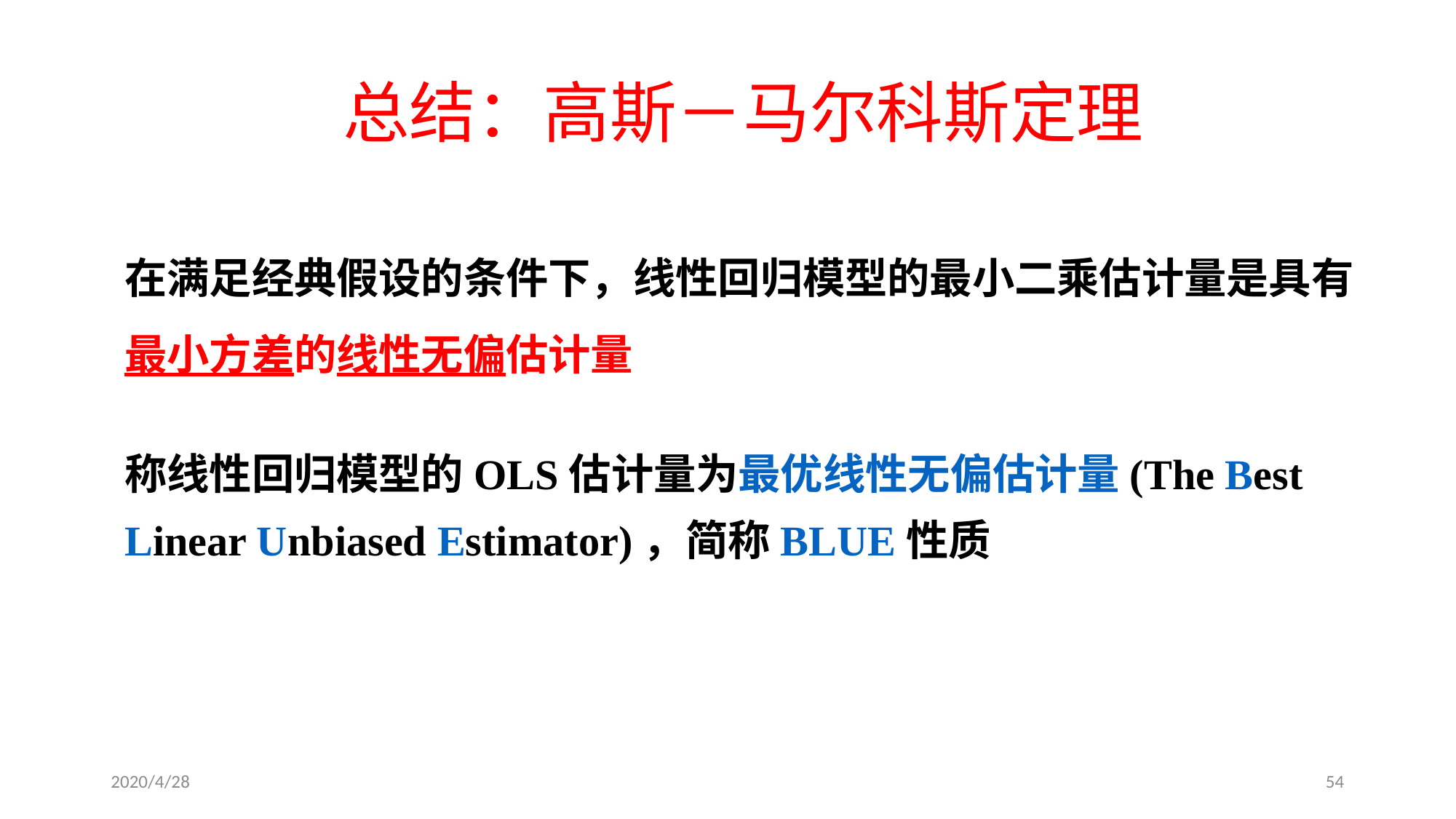

总结：高斯－马尔科斯定理
在满足经典假设的条件下，线性回归模型的最小二乘估计量是具有最小方差的线性无偏估计量
称线性回归模型的OLS估计量为最优线性无偏估计量(The Best Linear Unbiased Estimator)，简称BLUE性质
2020/4/28
54